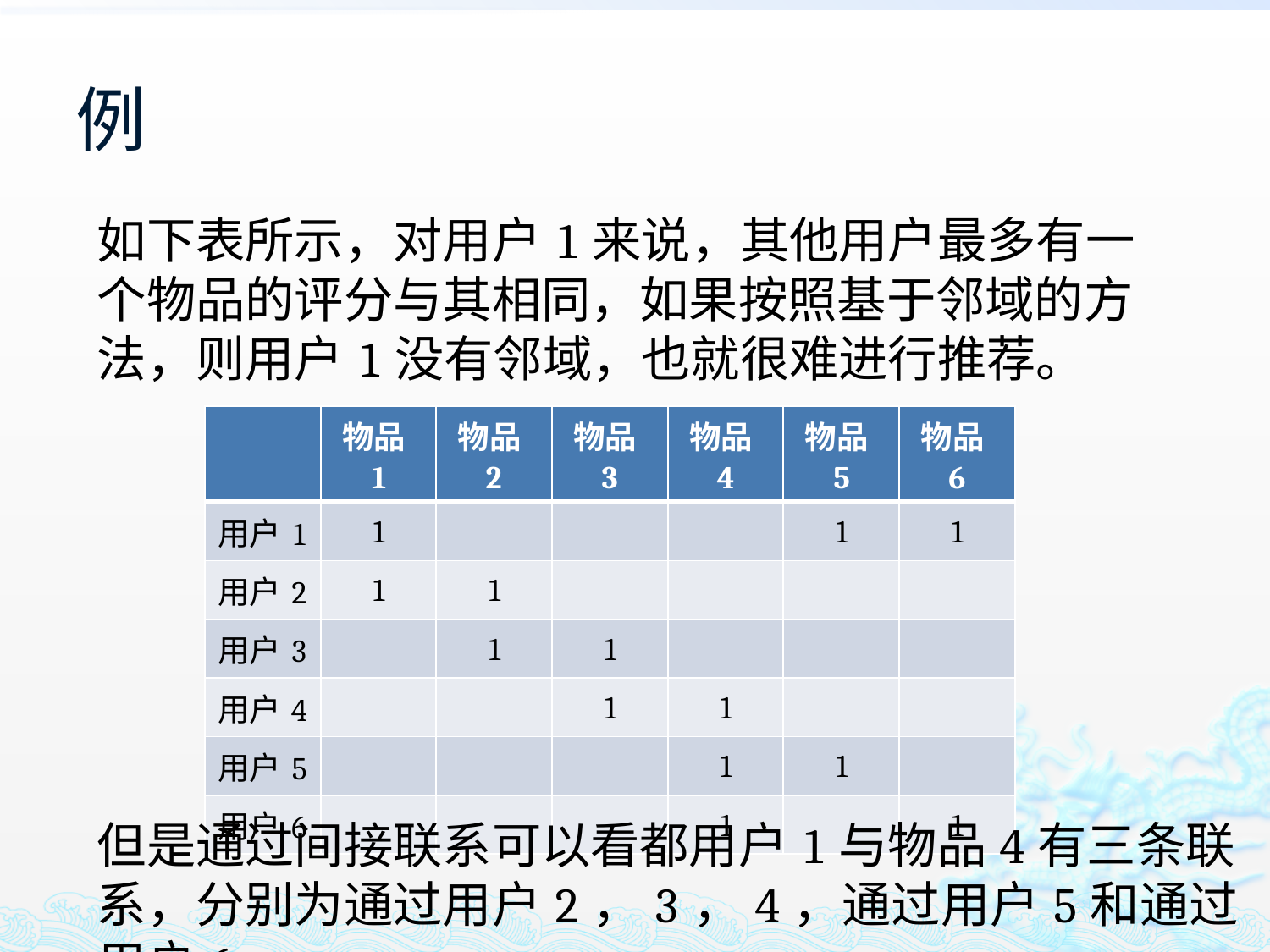

# 例
如下表所示，对用户1来说，其他用户最多有一个物品的评分与其相同，如果按照基于邻域的方法，则用户1没有邻域，也就很难进行推荐。
|  | 物品1 | 物品2 | 物品3 | 物品4 | 物品5 | 物品6 |
| --- | --- | --- | --- | --- | --- | --- |
| 用户1 | 1 |  |  |  | 1 | 1 |
| 用户2 | 1 | 1 |  |  |  |  |
| 用户3 |  | 1 | 1 |  |  |  |
| 用户4 |  |  | 1 | 1 |  |  |
| 用户5 |  |  |  | 1 | 1 |  |
| 用户6 |  |  |  | 1 |  | 1 |
但是通过间接联系可以看都用户1与物品4有三条联系，分别为通过用户2，3，4，通过用户5和通过用户6。